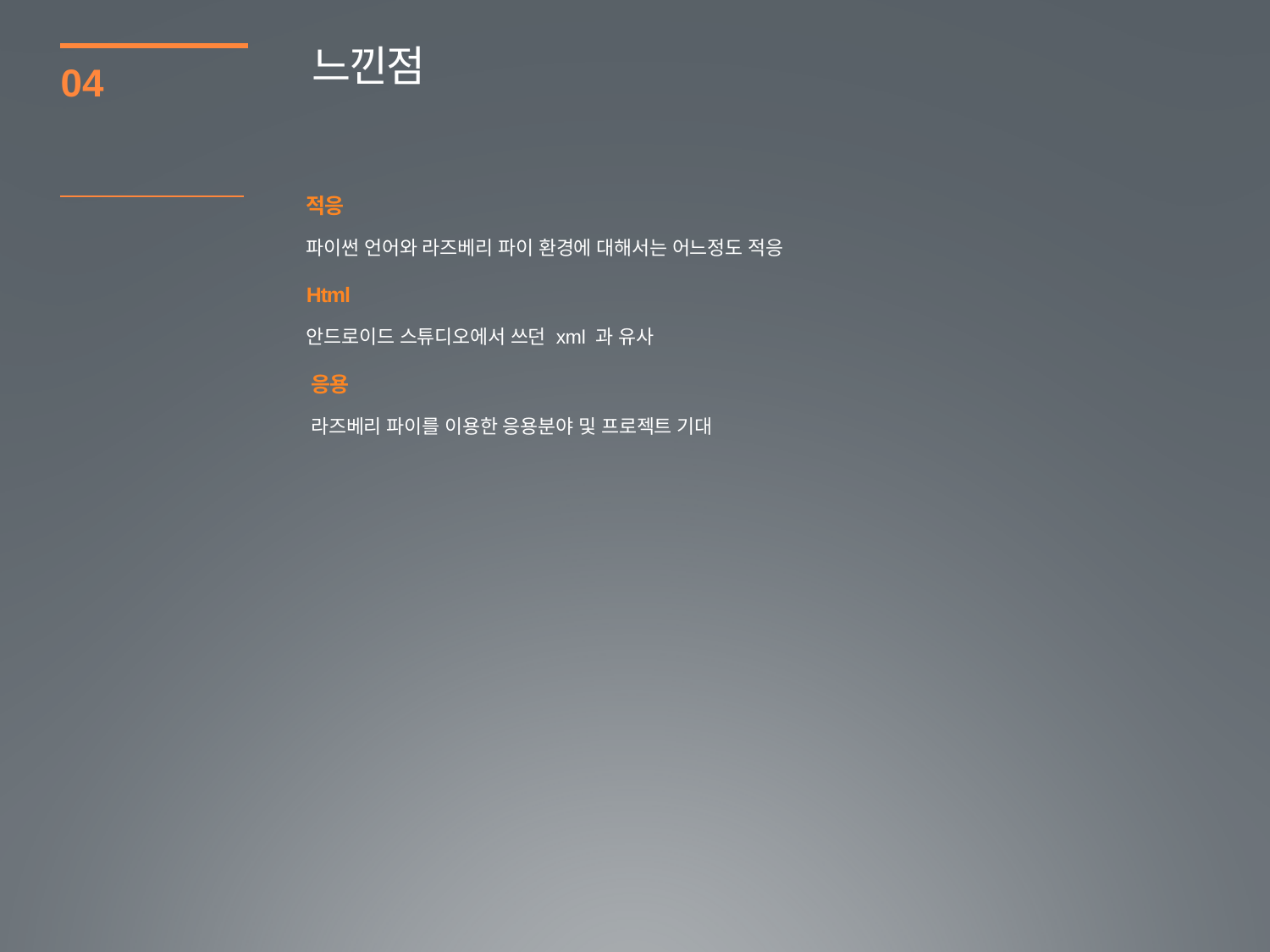

느낀점
04
적응
파이썬 언어와 라즈베리 파이 환경에 대해서는 어느정도 적응
Html
안드로이드 스튜디오에서 쓰던 xml 과 유사
응용
라즈베리 파이를 이용한 응용분야 및 프로젝트 기대